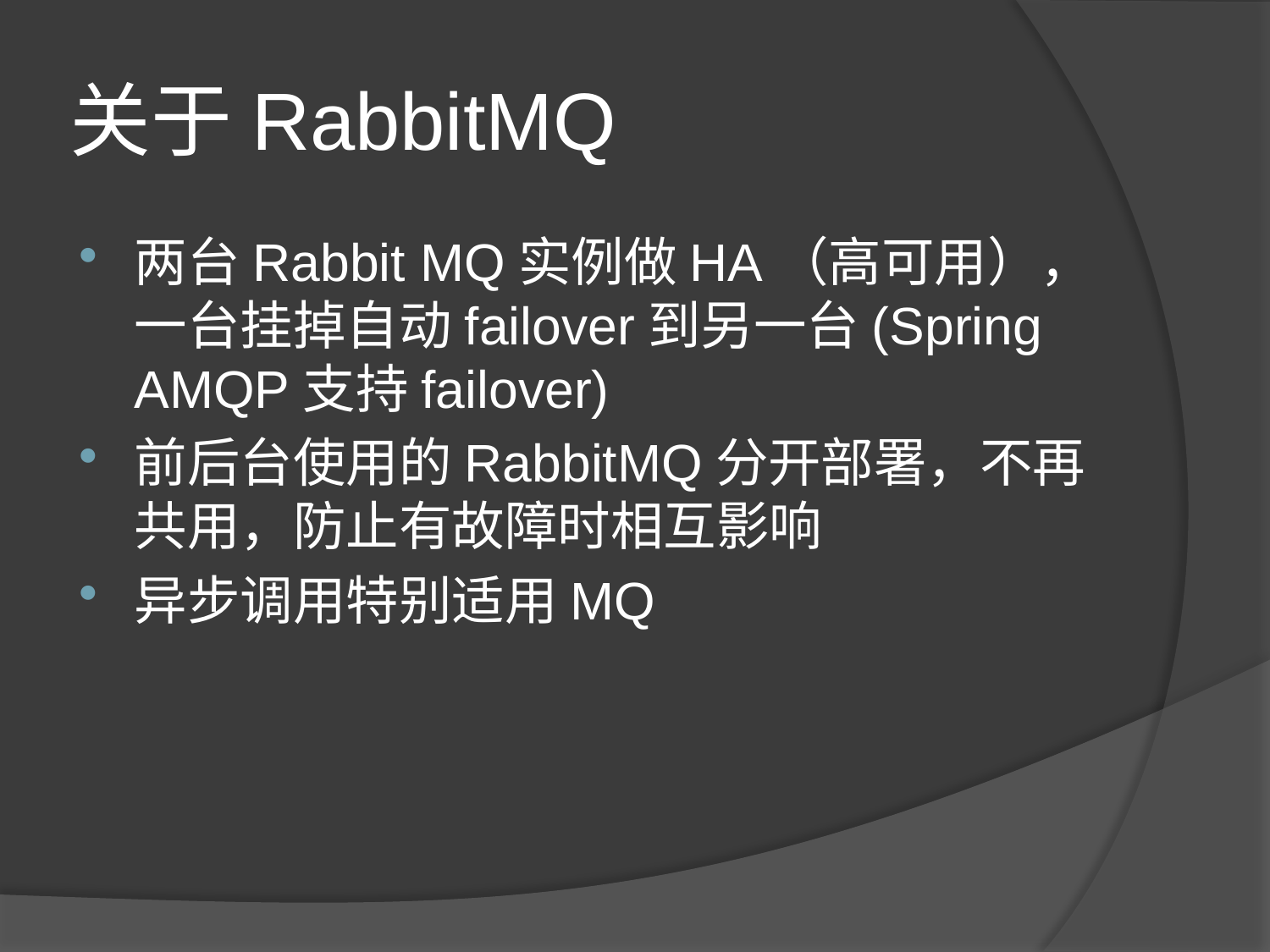

# 关于RabbitMQ
两台Rabbit MQ实例做HA（高可用），一台挂掉自动failover到另一台(Spring AMQP支持failover)
前后台使用的RabbitMQ分开部署，不再共用，防止有故障时相互影响
异步调用特别适用MQ